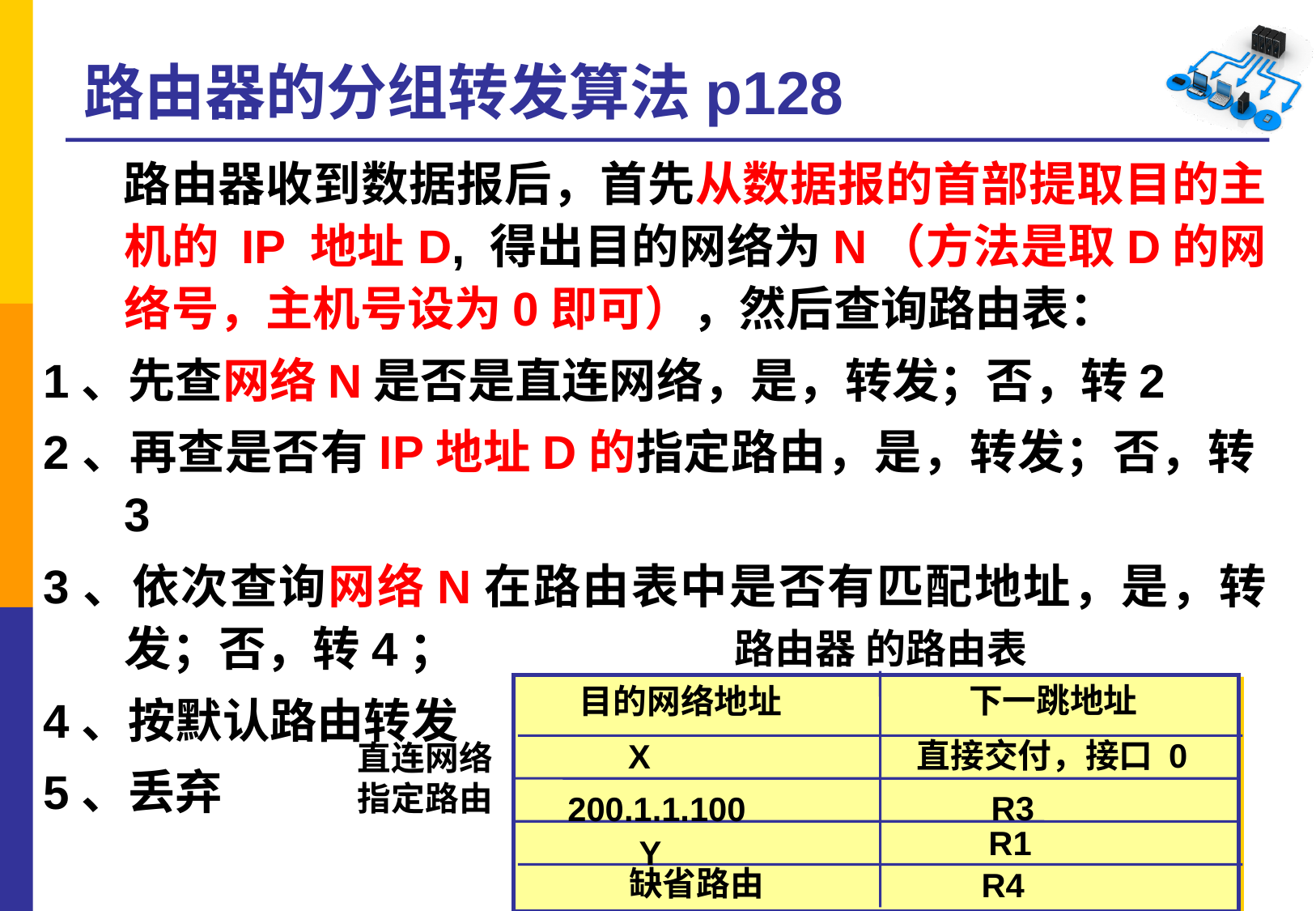

# 路由器的分组转发算法p128
      路由器收到数据报后，首先从数据报的首部提取目的主机的 IP 地址 D, 得出目的网络为N（方法是取D的网络号，主机号设为0即可），然后查询路由表：
1、先查网络N是否是直连网络，是，转发；否，转2
2、再查是否有IP地址D的指定路由，是，转发；否，转3
3、依次查询网络N在路由表中是否有匹配地址，是，转发；否，转4；
4、按默认路由转发
5、丢弃

路由器 的路由表

下一跳地址
目的网络地址

直接交付，接口 0
X
直连网络
指定路由

R3
200.1.1.100
R1

Y
96
缺省路由
R4